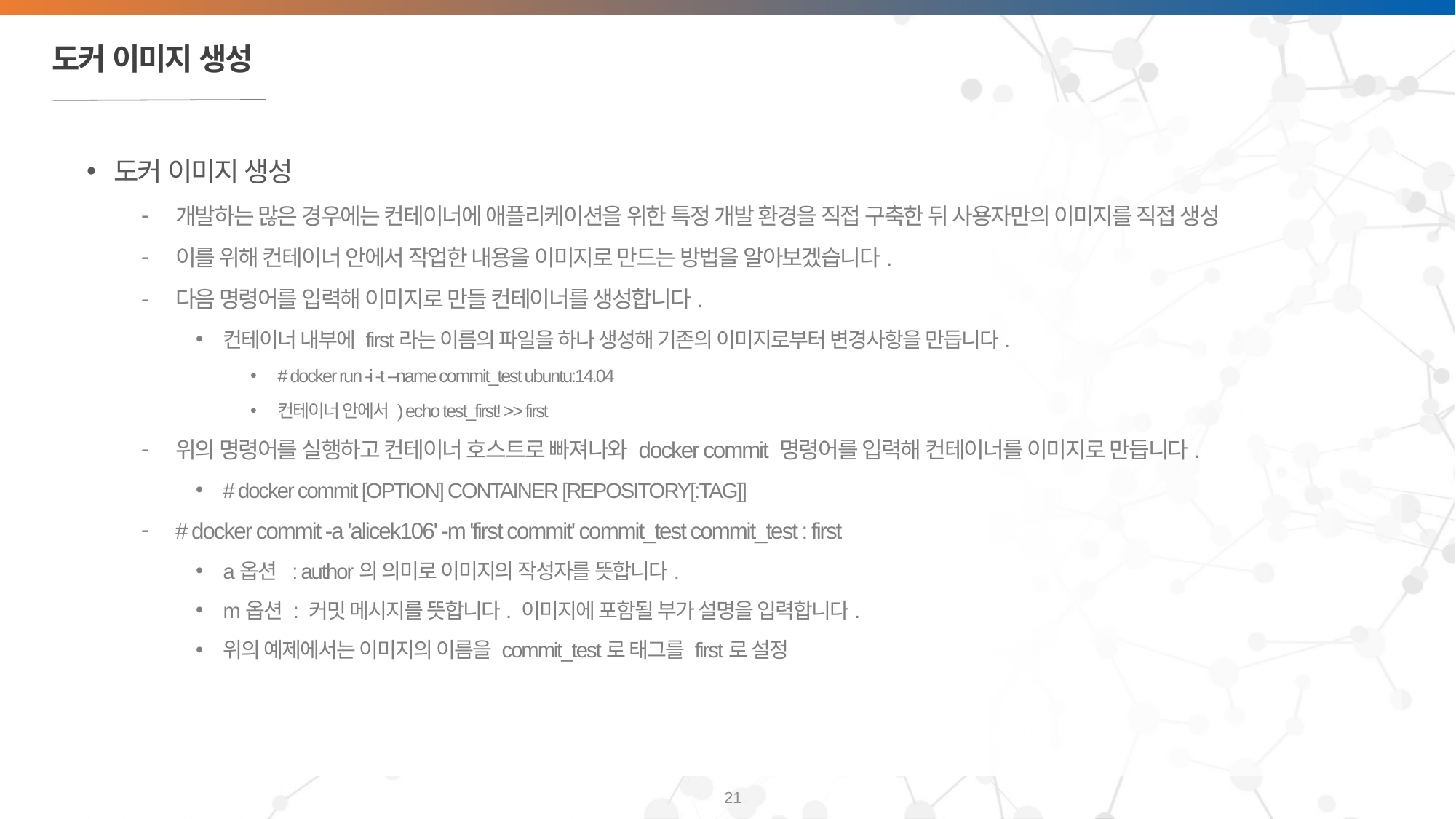

# 도커 이미지 생성

도커 이미지 생성
개발하는 많은 경우에는 컨테이너에 애플리케이션을 위한 특정 개발 환경을 직접 구축한 뒤 사용자만의 이미지를 직접 생성
이를 위해 컨테이너 안에서 작업한 내용을 이미지로 만드는 방법을 알아보겠습니다.
다음 명령어를 입력해 이미지로 만들 컨테이너를 생성합니다.
컨테이너 내부에 first라는 이름의 파일을 하나 생성해 기존의 이미지로부터 변경사항을 만듭니다.
# docker run -i -t --name commit_test ubuntu:14.04
컨테이너 안에서 ) echo test_first! >> first
위의 명령어를 실행하고 컨테이너 호스트로 빠져나와 docker commit 명령어를 입력해 컨테이너를 이미지로 만듭니다.
# docker commit [OPTION] CONTAINER [REPOSITORY[:TAG]]
# docker commit -a 'alicek106' -m 'first commit' commit_test commit_test : first
a옵션  : author의 의미로 이미지의 작성자를 뜻합니다.
m옵션 : 커밋 메시지를 뜻합니다. 이미지에 포함될 부가 설명을 입력합니다.
위의 예제에서는 이미지의 이름을 commit_test로 태그를 first로 설정

21